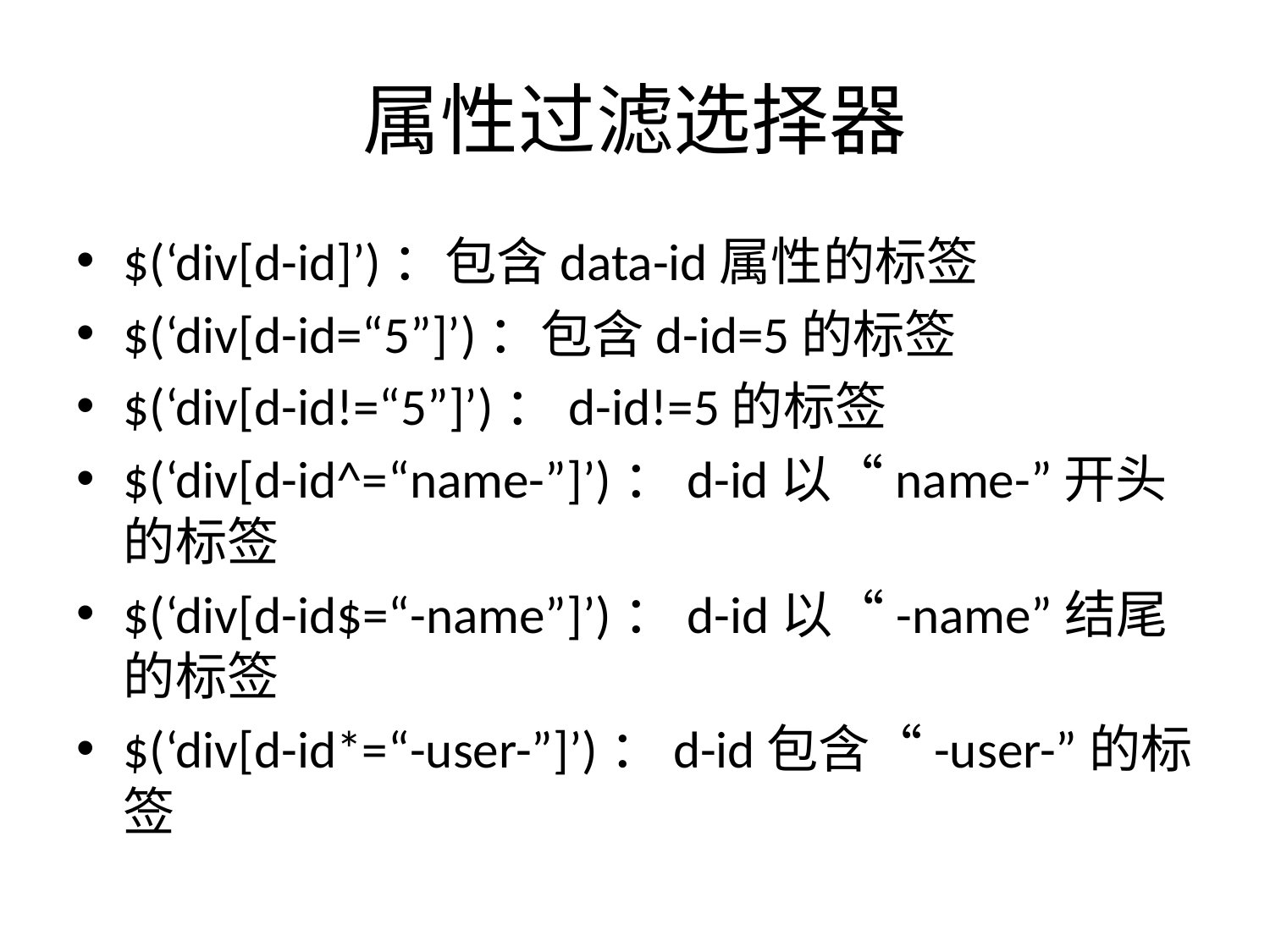

# 属性过滤选择器
$(‘div[d-id]’)：包含data-id属性的标签
$(‘div[d-id=“5”]’)：包含d-id=5的标签
$(‘div[d-id!=“5”]’)：d-id!=5的标签
$(‘div[d-id^=“name-”]’)：d-id以“name-”开头的标签
$(‘div[d-id$=“-name”]’)：d-id以“-name”结尾的标签
$(‘div[d-id*=“-user-”]’)：d-id包含“-user-”的标签